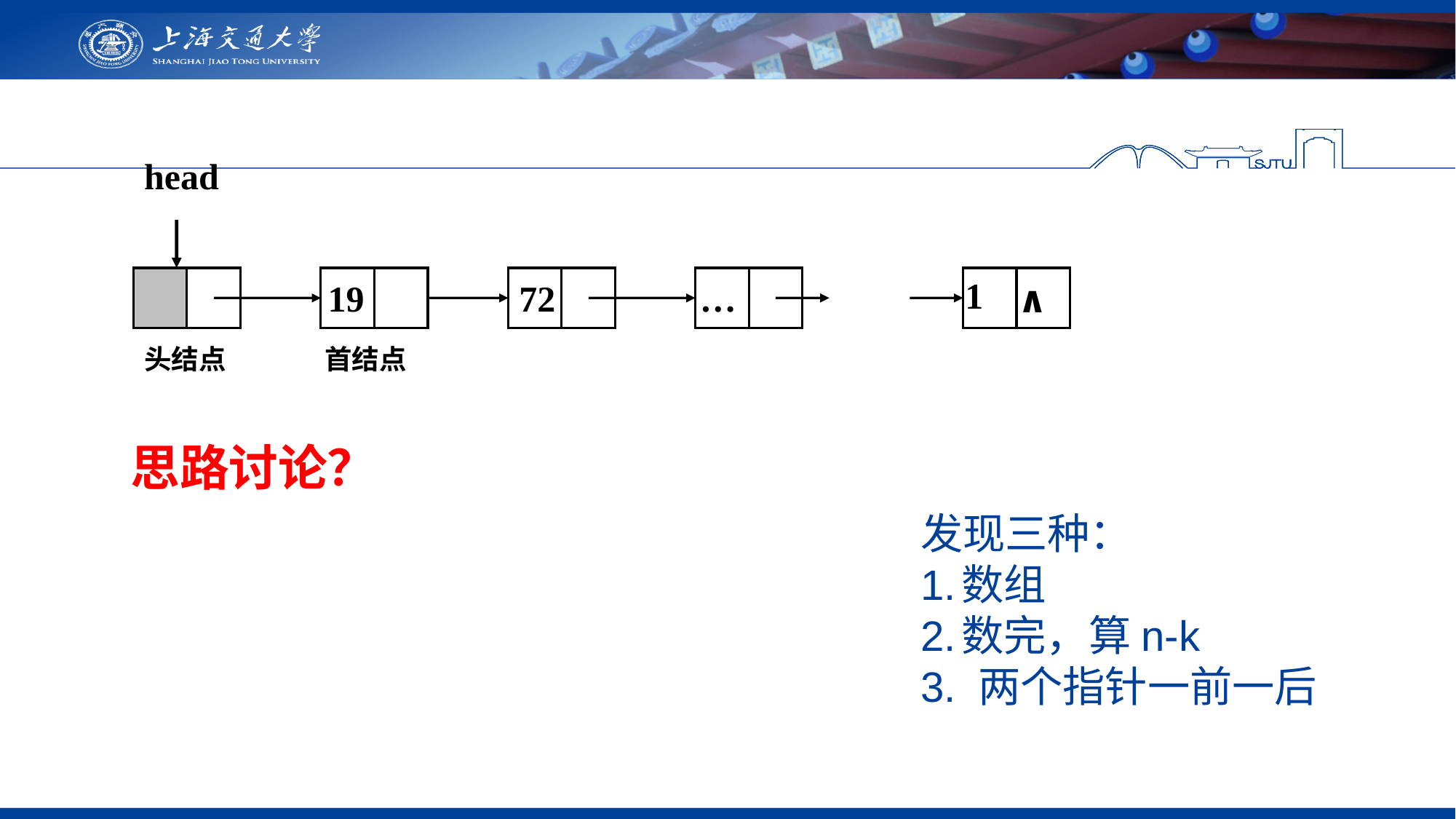

head

1
19
72
…
∧

头结点
首结点
思路讨论？

发现三种：
数组
数完，算n-k
3. 两个指针一前一后